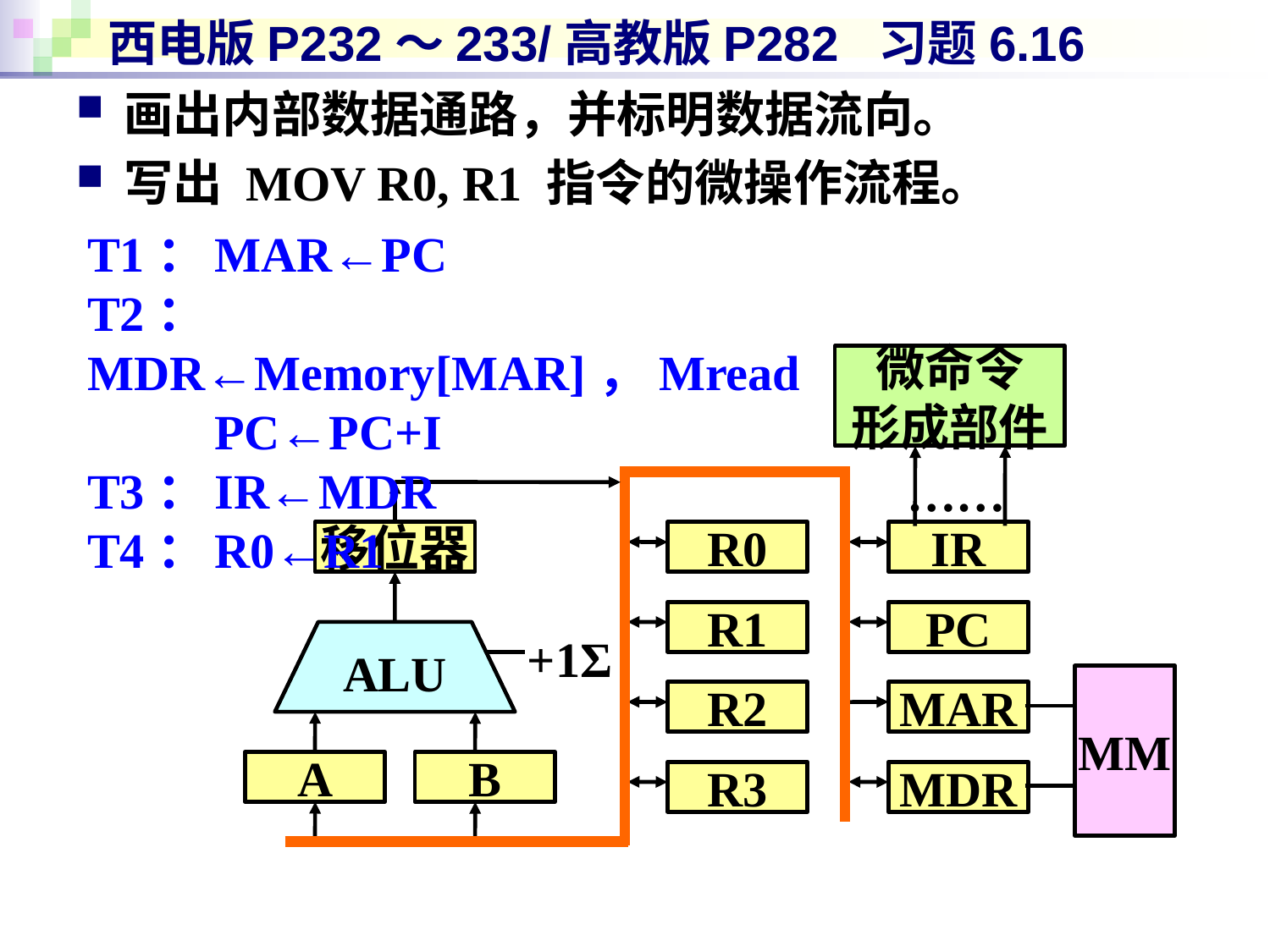

# 西电版P232～233/高教版P282  习题6.16
画出内部数据通路，并标明数据流向。
写出 MOV R0, R1 指令的微操作流程。
T1：	MAR←PC
T2：	MDR←Memory[MAR]，Mread
	PC←PC+I
T3：	IR←MDR
T4：	R0←R1
微命令
形成部件
……
移位器
R0
IR
R1
PC
+1Σ
ALU
MM
R2
MAR
A
B
R3
MDR